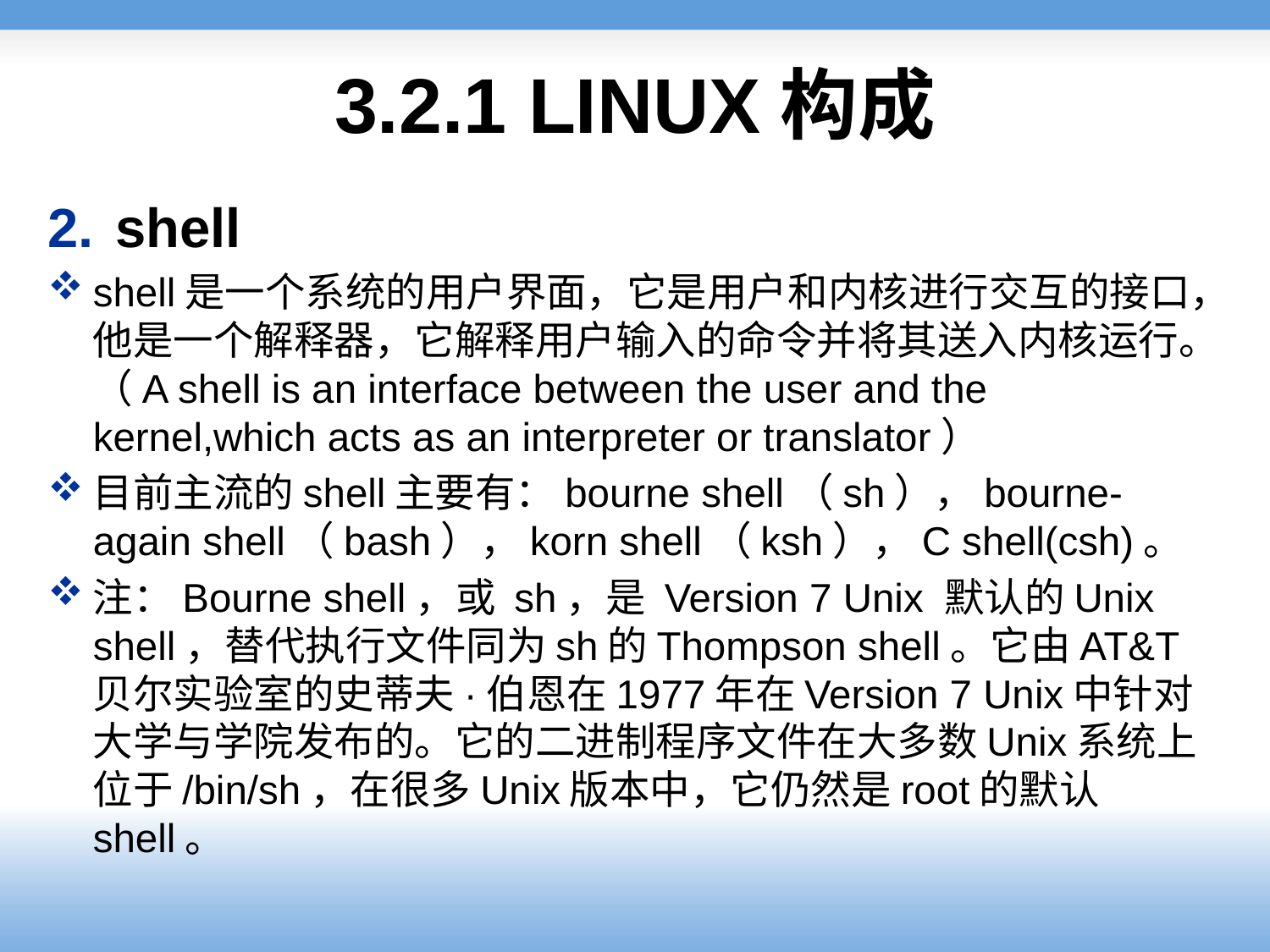

# 3.2.1 LINUX构成
shell
shell是一个系统的用户界面，它是用户和内核进行交互的接口，他是一个解释器，它解释用户输入的命令并将其送入内核运行。（A shell is an interface between the user and the kernel,which acts as an interpreter or translator）
目前主流的shell主要有：bourne shell（sh），bourne-again shell（bash），korn shell（ksh），C shell(csh)。
注：Bourne shell，或 sh，是 Version 7 Unix 默认的Unix shell，替代执行文件同为sh的Thompson shell。它由AT&T贝尔实验室的史蒂夫·伯恩在1977年在Version 7 Unix中针对大学与学院发布的。它的二进制程序文件在大多数Unix系统上位于/bin/sh，在很多Unix版本中，它仍然是root的默认shell。